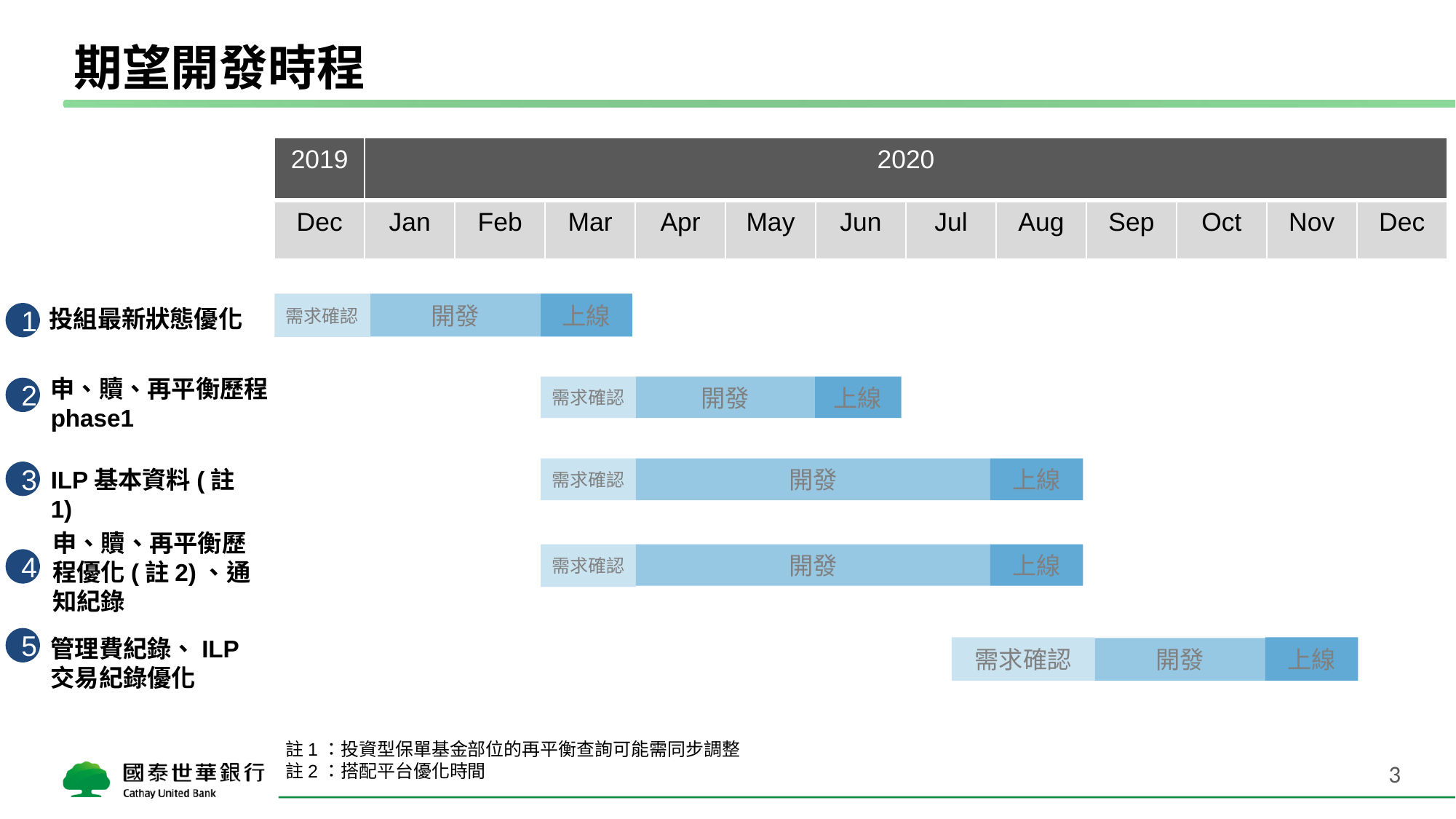

# 期望開發時程
| 2019 | 2020 |  |  |  |  |  |  |  |  |  |  |  |
| --- | --- | --- | --- | --- | --- | --- | --- | --- | --- | --- | --- | --- |
| Dec | Jan | Feb | Mar | Apr | May | Jun | Jul | Aug | Sep | Oct | Nov | Dec |
需求確認
開發
上線
投組最新狀態優化
1
申、贖、再平衡歷程
phase1
需求確認
上線
開發
2
需求確認
開發
上線
ILP基本資料(註1)
3
申、贖、再平衡歷程優化(註2)、通知紀錄
需求確認
上線
開發
4
5
管理費紀錄、ILP交易紀錄優化
需求確認
上線
開發
註1：投資型保單基金部位的再平衡查詢可能需同步調整
註2：搭配平台優化時間
3